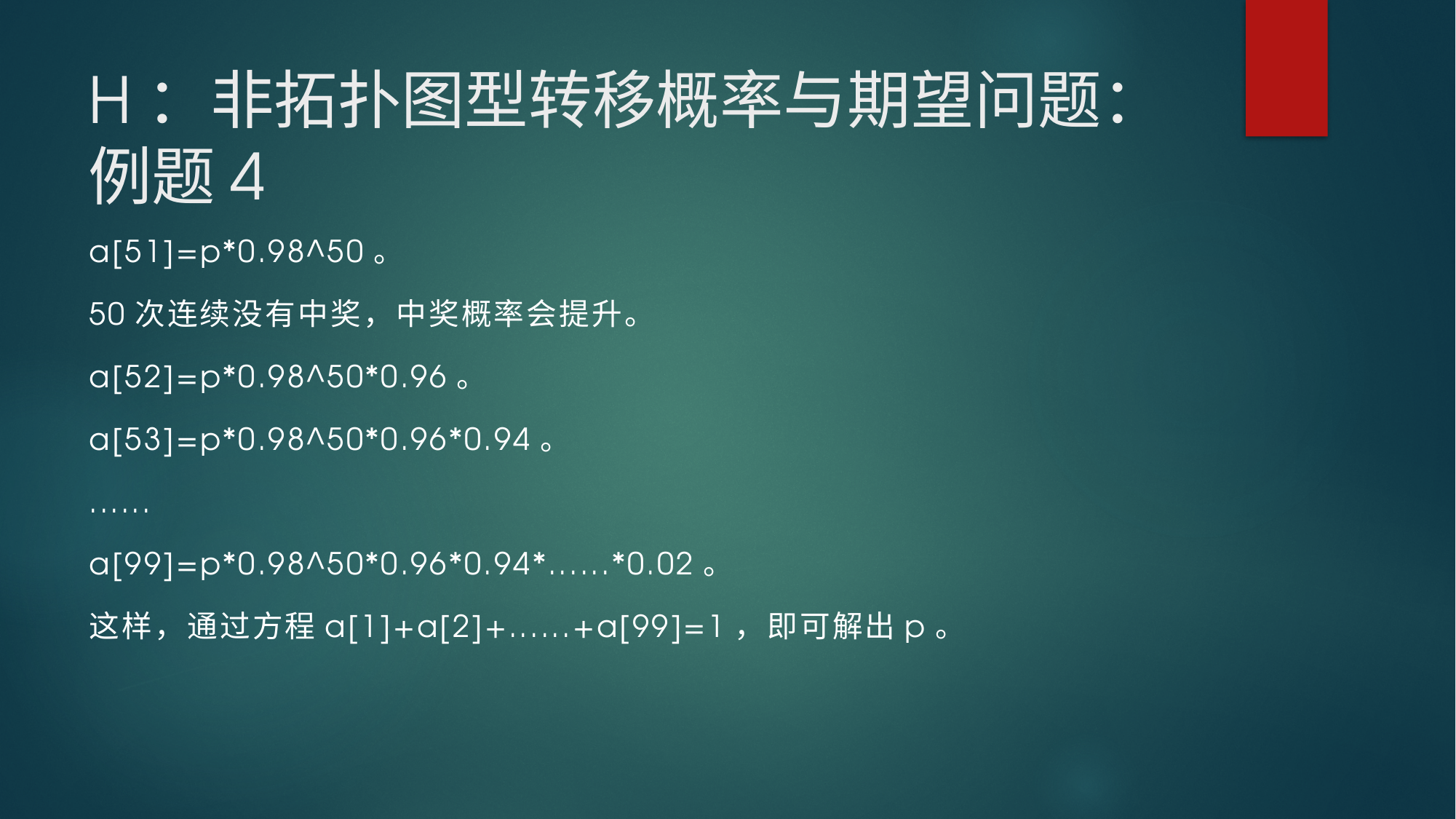

# H：非拓扑图型转移概率与期望问题：例题4
a[51]=p*0.98^50。
50次连续没有中奖，中奖概率会提升。
a[52]=p*0.98^50*0.96。
a[53]=p*0.98^50*0.96*0.94。
......
a[99]=p*0.98^50*0.96*0.94*......*0.02。
这样，通过方程a[1]+a[2]+......+a[99]=1，即可解出p。